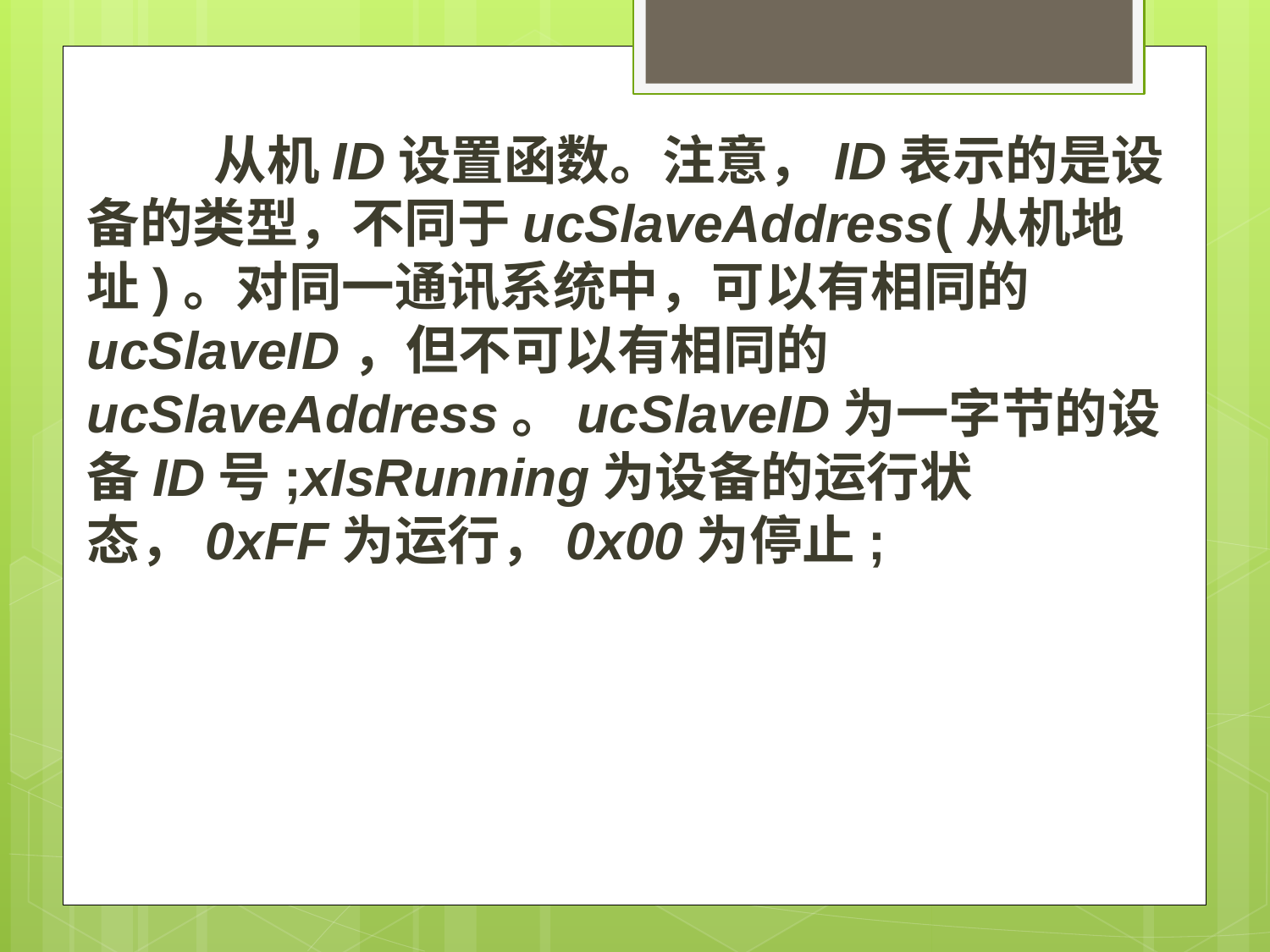

从机ID设置函数。注意，ID表示的是设备的类型，不同于ucSlaveAddress(从机地址)。对同一通讯系统中，可以有相同的ucSlaveID，但不可以有相同的ucSlaveAddress。ucSlaveID为一字节的设备ID号;xIsRunning为设备的运行状态，0xFF为运行，0x00为停止;